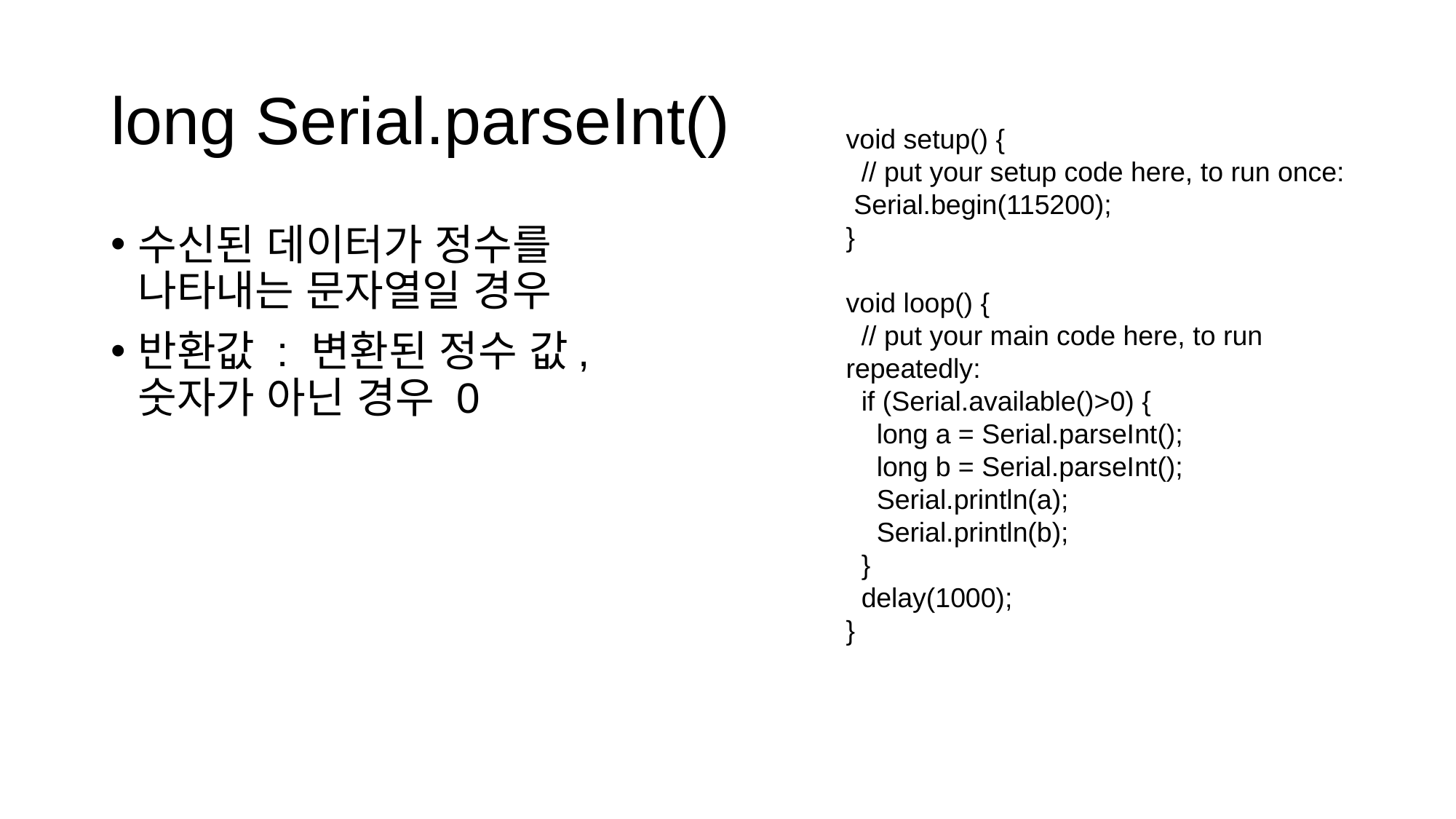

# long Serial.parseInt()
void setup() {
  // put your setup code here, to run once:
 Serial.begin(115200);
}

void loop() {
  // put your main code here, to run repeatedly:
  if (Serial.available()>0) {
    long a = Serial.parseInt();
    long b = Serial.parseInt();
    Serial.println(a);
    Serial.println(b);
  }
  delay(1000);
}
수신된 데이터가 정수를 나타내는 문자열일 경우
반환값 : 변환된 정수 값, 숫자가 아닌 경우 0